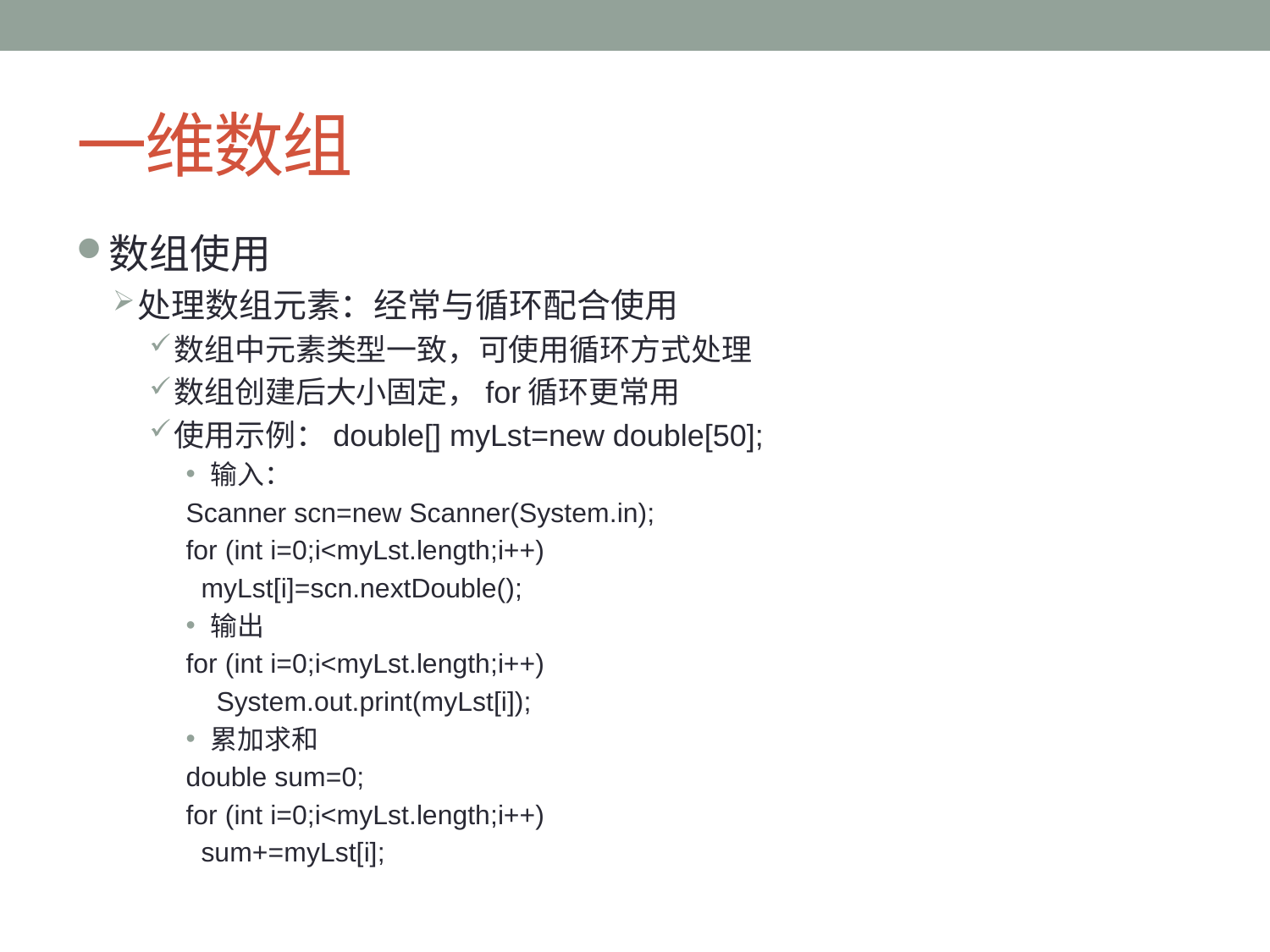

# 一维数组
数组使用
处理数组元素：经常与循环配合使用
数组中元素类型一致，可使用循环方式处理
数组创建后大小固定，for循环更常用
使用示例：double[] myLst=new double[50];
输入：
Scanner scn=new Scanner(System.in);
for (int i=0;i<myLst.length;i++)
	  myLst[i]=scn.nextDouble();
输出
for (int i=0;i<myLst.length;i++)
    System.out.print(myLst[i]);
累加求和
double sum=0;
for (int i=0;i<myLst.length;i++)
	  sum+=myLst[i];